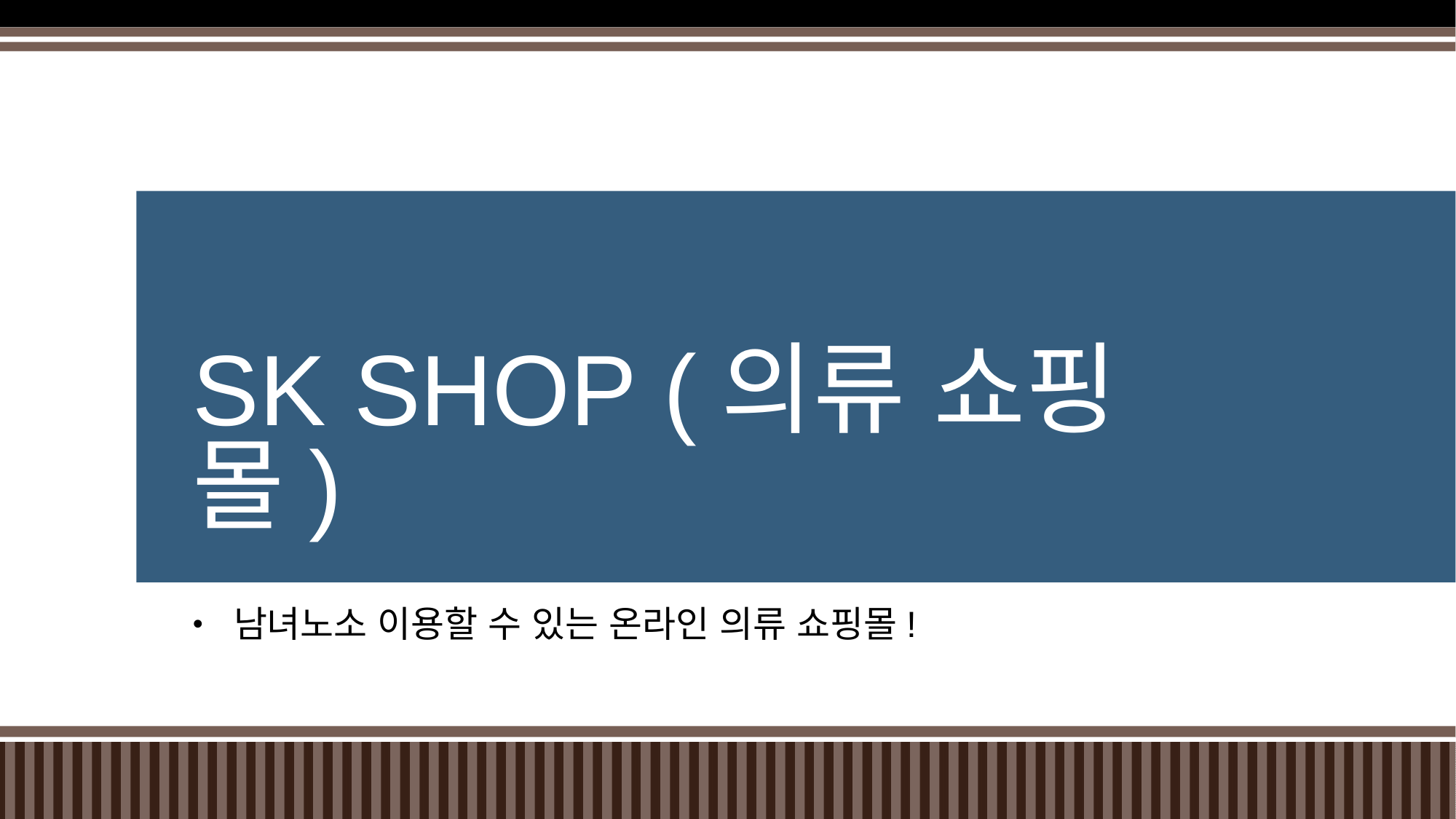

# SK SHOP (의류 쇼핑몰)
남녀노소 이용할 수 있는 온라인 의류 쇼핑몰!